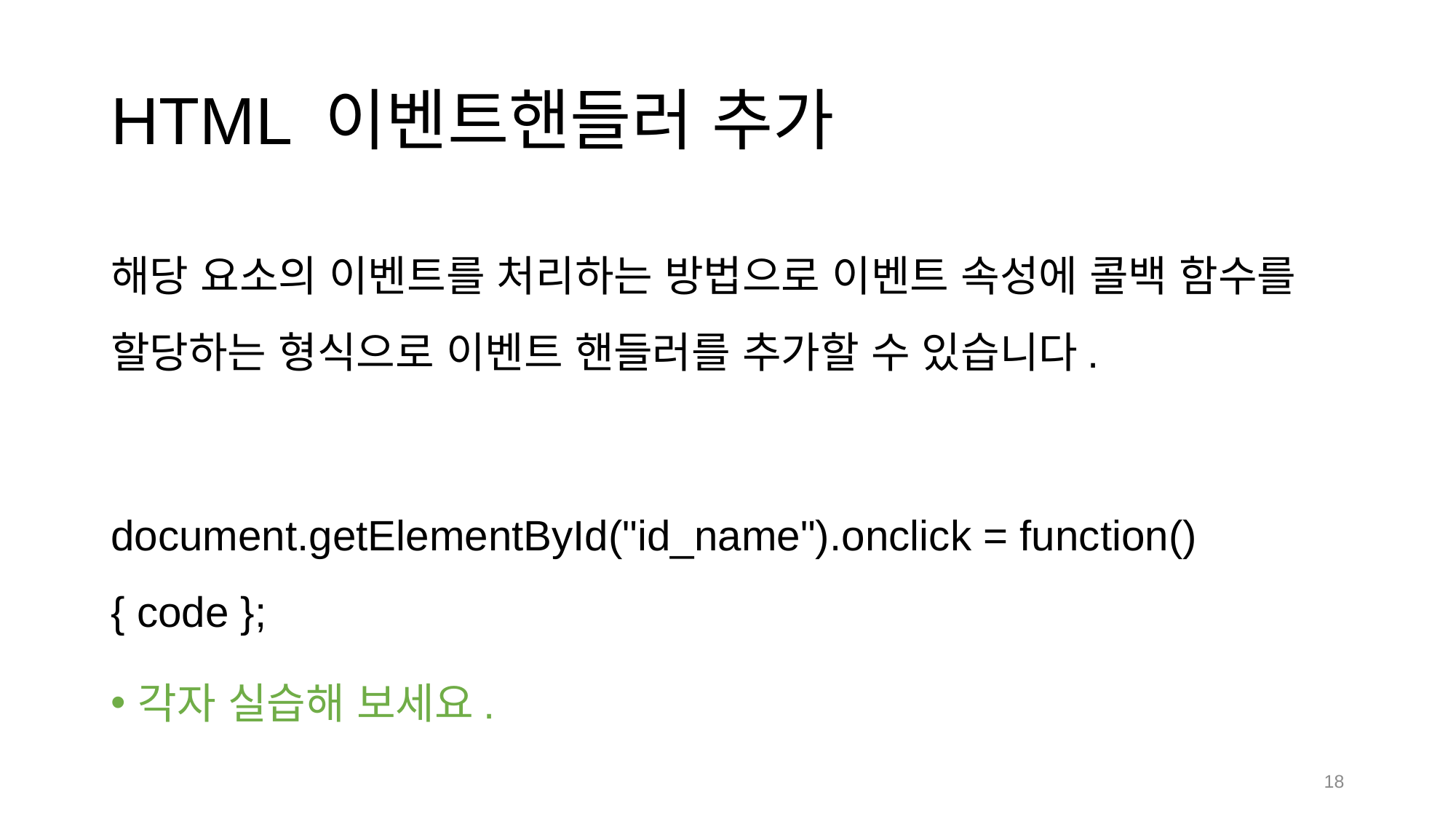

# HTML 이벤트핸들러 추가
해당 요소의 이벤트를 처리하는 방법으로 이벤트 속성에 콜백 함수를 할당하는 형식으로 이벤트 핸들러를 추가할 수 있습니다.

document.getElementById("id_name").onclick = function(){ code };
각자 실습해 보세요.
18